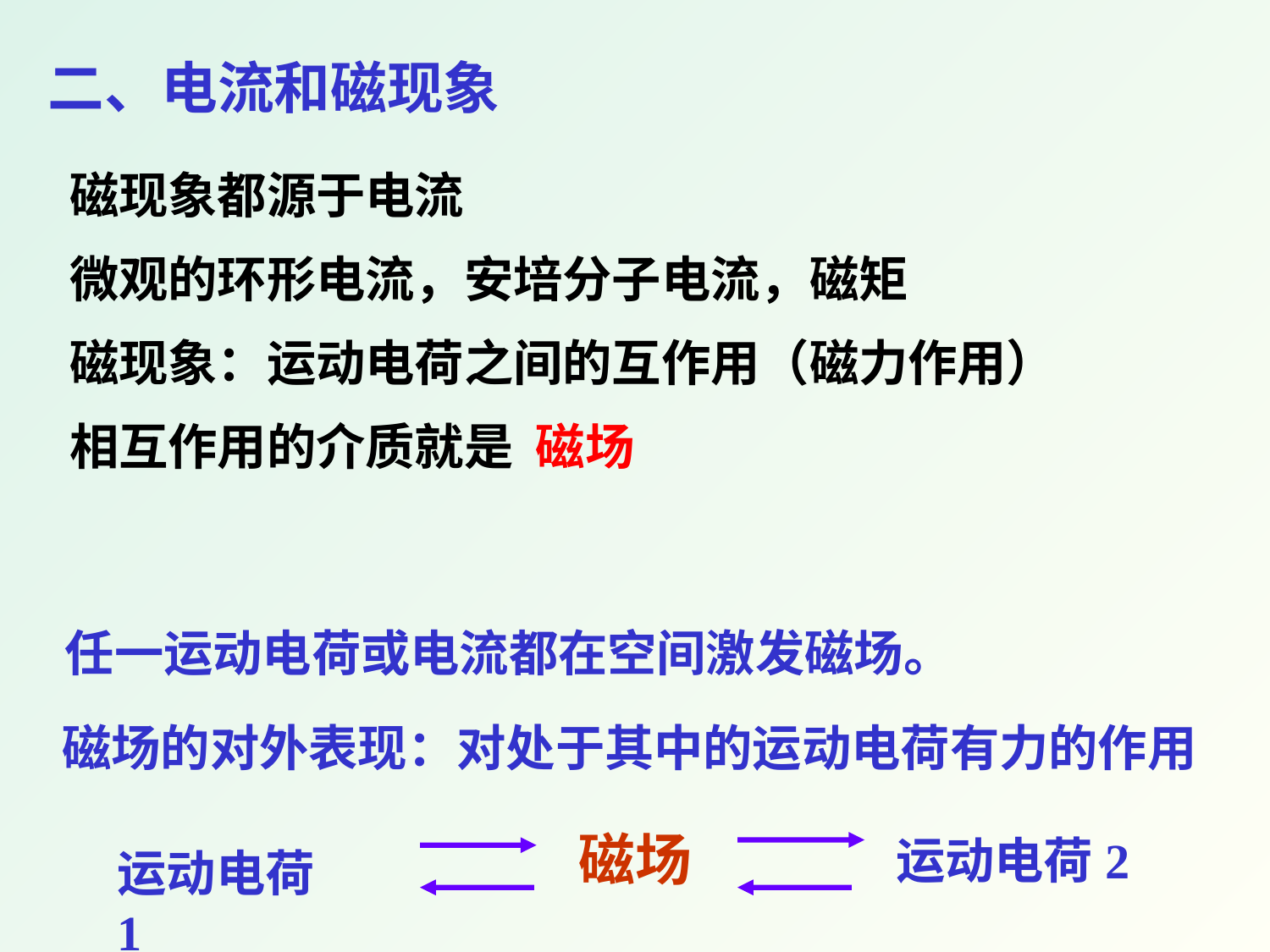

二、电流和磁现象
磁现象都源于电流
微观的环形电流，安培分子电流，磁矩
磁现象：运动电荷之间的互作用（磁力作用）
相互作用的介质就是  磁场

任一运动电荷或电流都在空间激发磁场。
磁场的对外表现：对处于其中的运动电荷有力的作用
磁场
运动电荷2
运动电荷1